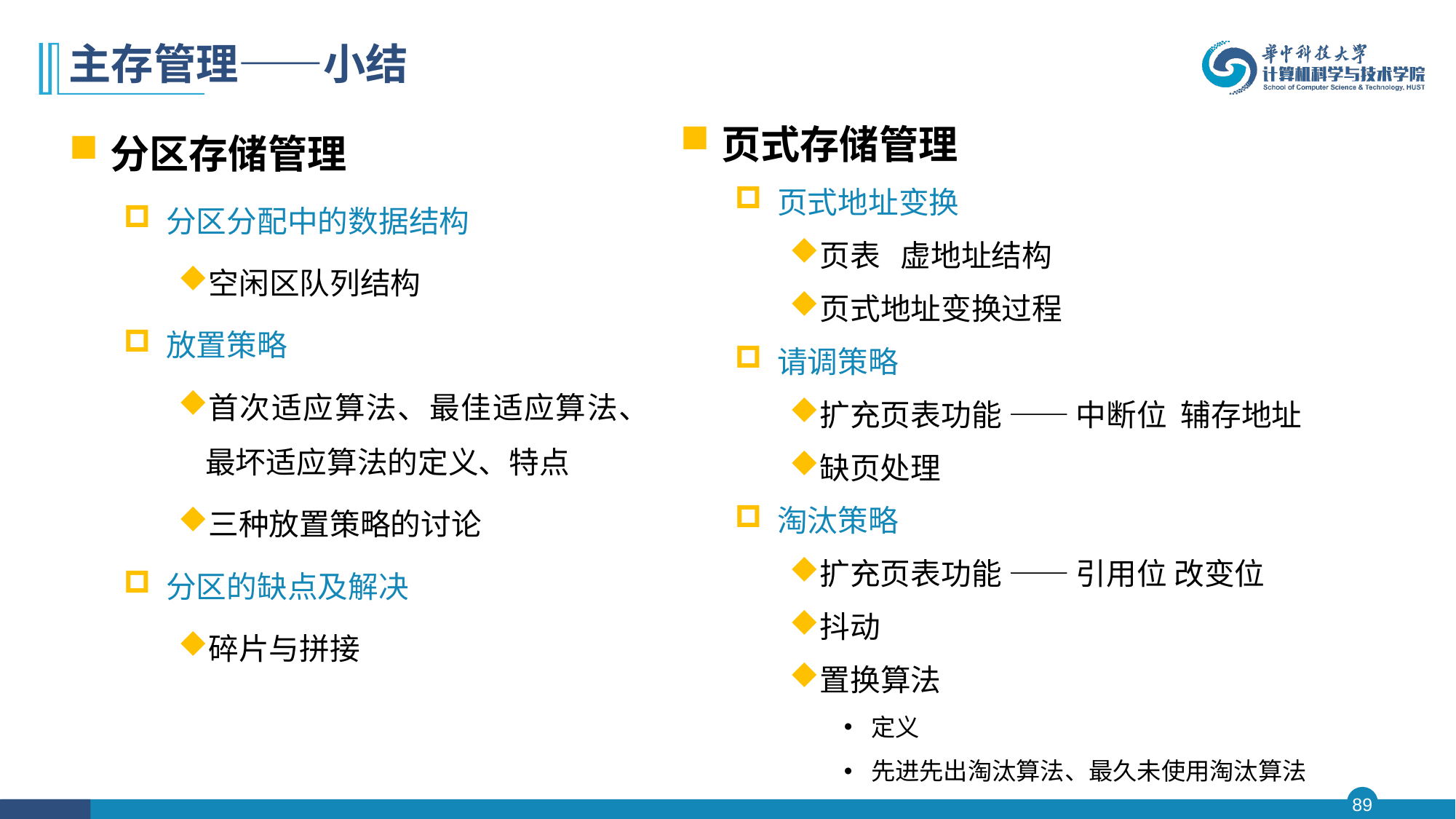

# 主存管理——小结
分区存储管理
分区分配中的数据结构
空闲区队列结构
放置策略
首次适应算法、最佳适应算法、最坏适应算法的定义、特点
三种放置策略的讨论
分区的缺点及解决
碎片与拼接

页式存储管理
页式地址变换
页表   虚地址结构
页式地址变换过程
请调策略
扩充页表功能 —— 中断位  辅存地址
缺页处理
淘汰策略
扩充页表功能 —— 引用位 改变位
抖动
置换算法
定义
先进先出淘汰算法、最久未使用淘汰算法